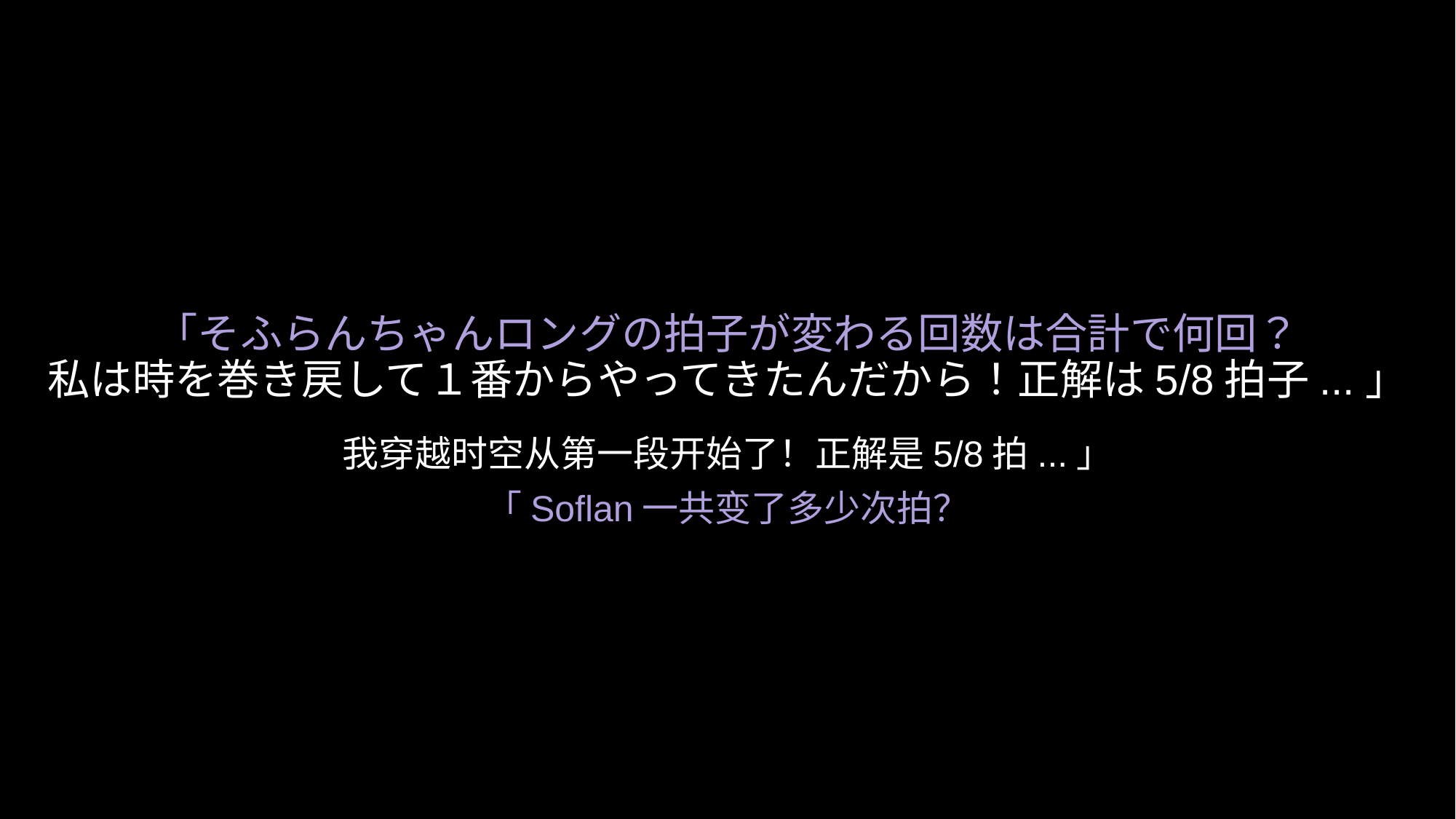

# 「そふらんちゃんロングの拍子が変わる回数は合計で何回？ 私は時を巻き戻して１番からやってきたんだから！正解は5/8拍子...」
我穿越时空从第一段开始了！正解是5/8拍...」
「Soflan一共变了多少次拍？